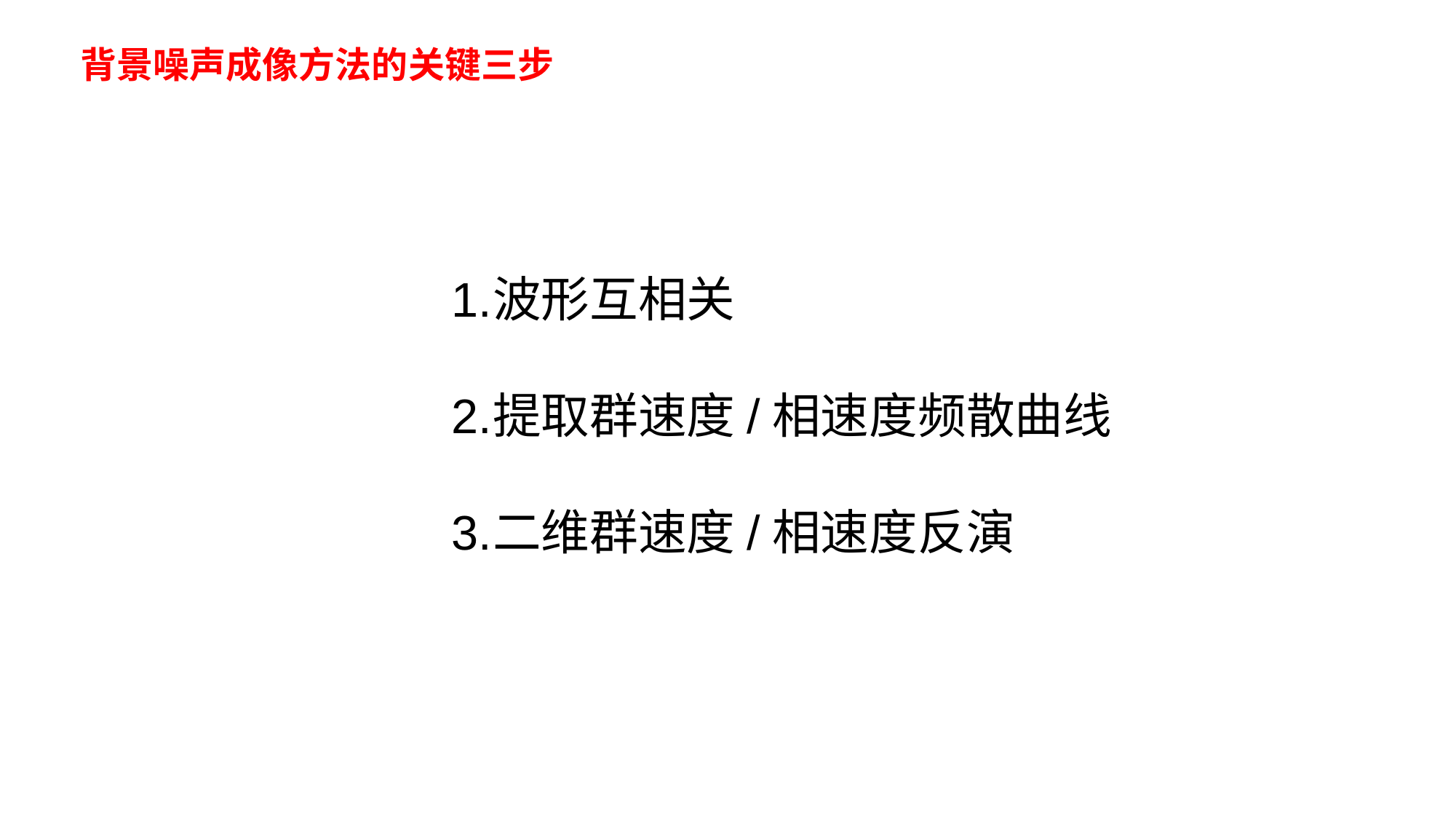

背景噪声成像方法的关键三步
波形互相关
提取群速度/相速度频散曲线
二维群速度/相速度反演